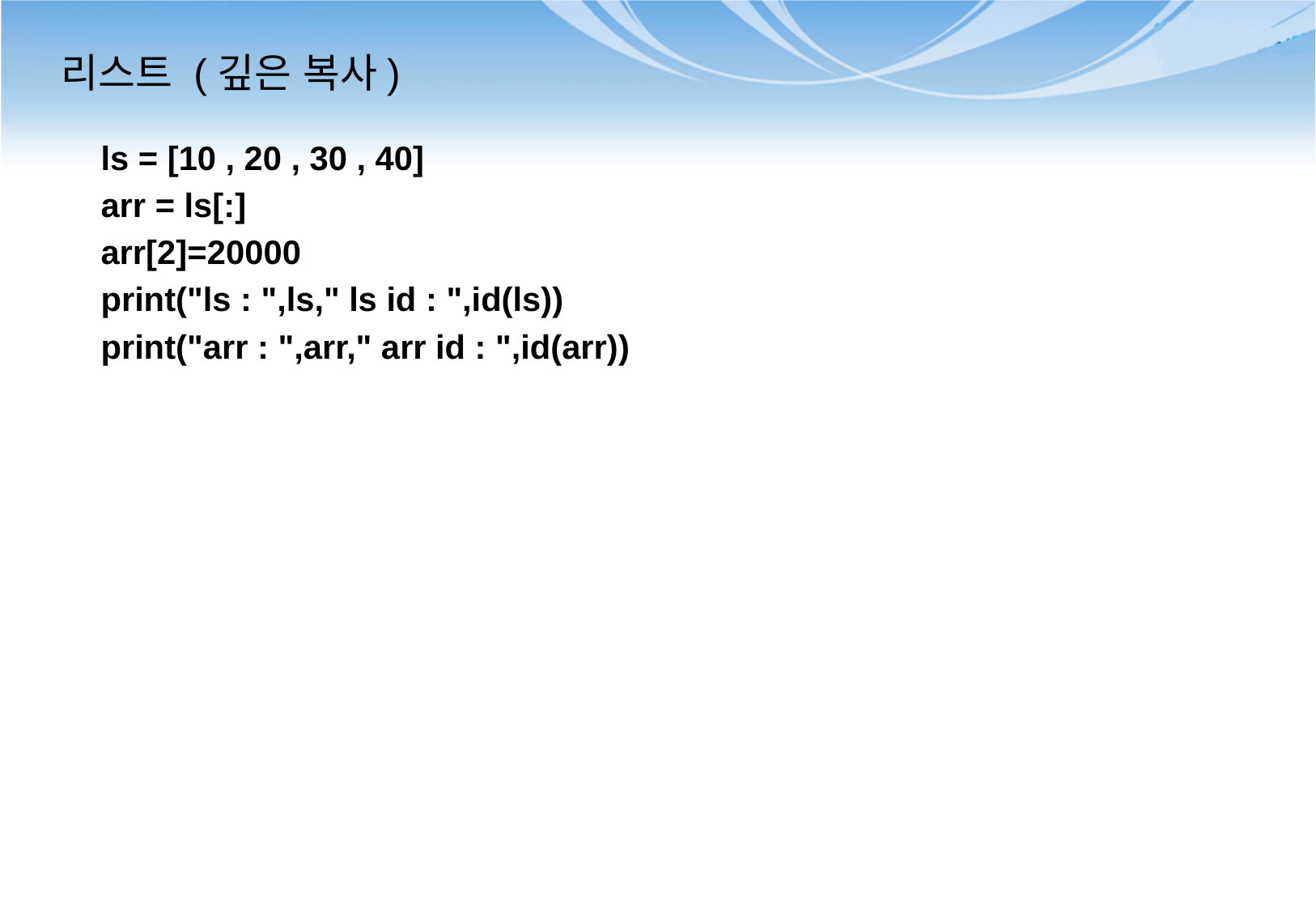

# 리스트 (깊은 복사)
ls = [10 , 20 , 30 , 40]
arr = ls[:]
arr[2]=20000
print("ls : ",ls," ls id : ",id(ls))
print("arr : ",arr," arr id : ",id(arr))